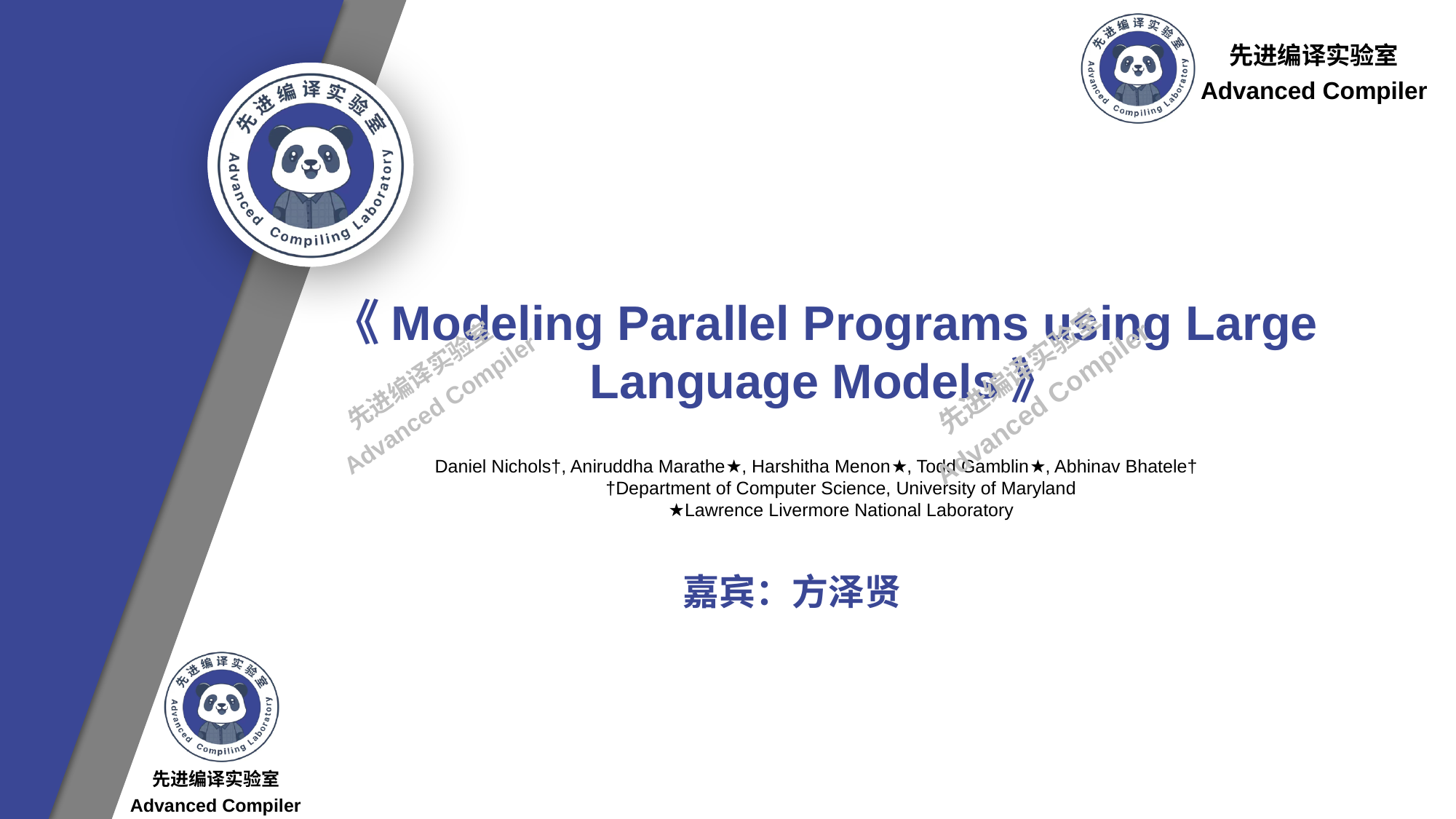

先进编译实验室
Advanced Compiler

《Modeling Parallel Programs using Large Language Models》
先进编译实验室
Advanced Compiler
先进编译实验室
Advanced Compiler
Daniel Nichols†, Aniruddha Marathe★, Harshitha Menon★, Todd Gamblin★, Abhinav Bhatele†
†Department of Computer Science, University of Maryland
★Lawrence Livermore National Laboratory
嘉宾：方泽贤

先进编译实验室
Advanced Compiler